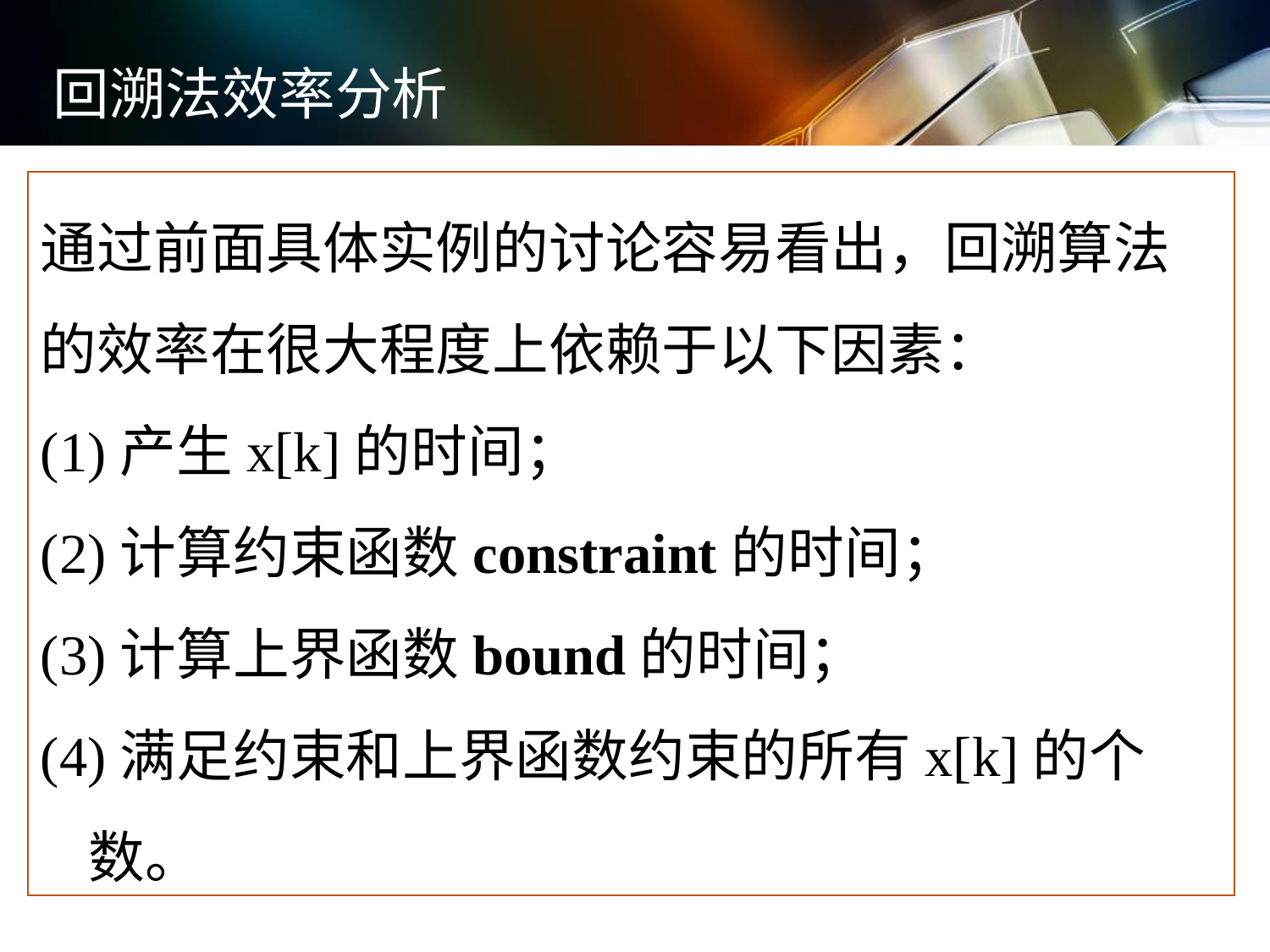

回溯法效率分析
通过前面具体实例的讨论容易看出，回溯算法的效率在很大程度上依赖于以下因素：
(1)产生x[k]的时间；
(2)计算约束函数constraint的时间；
(3)计算上界函数bound的时间；
(4)满足约束和上界函数约束的所有x[k]的个数。